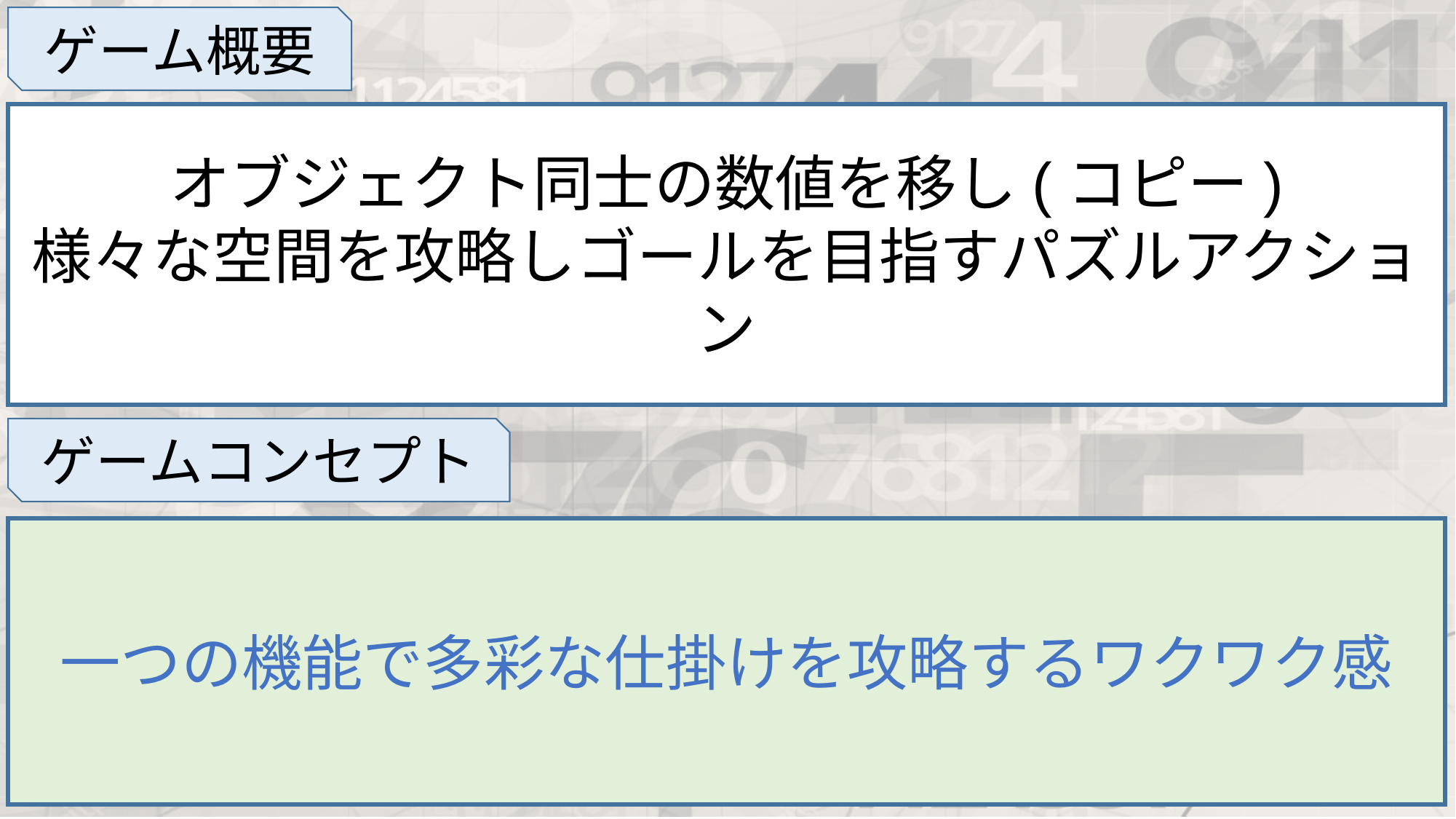

ゲーム概要
オブジェクト同士の数値を移し(コピー)
様々な空間を攻略しゴールを目指すパズルアクション
ゲームコンセプト
一つの機能で多彩な仕掛けを攻略するワクワク感